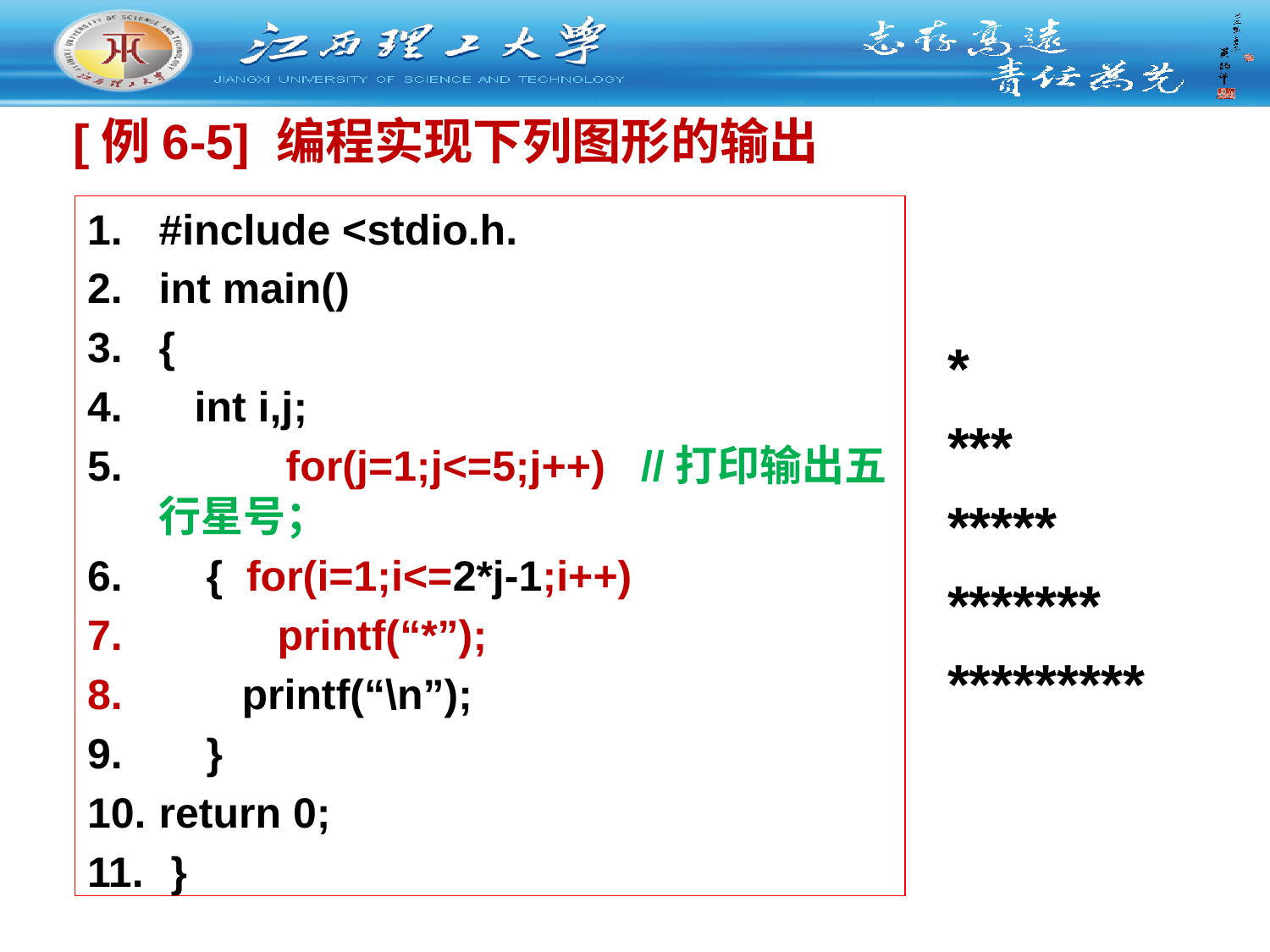

[例6-5] 编程实现下列图形的输出
#include <stdio.h.
int main()
{
   int i,j;
	for(j=1;j<=5;j++)   //打印输出五行星号；
    {  for(i=1;i<=2*j-1;i++)
          printf(“*”);
       printf(“\n”);
    }
return 0;
 }
*
***
*****
*******
*********